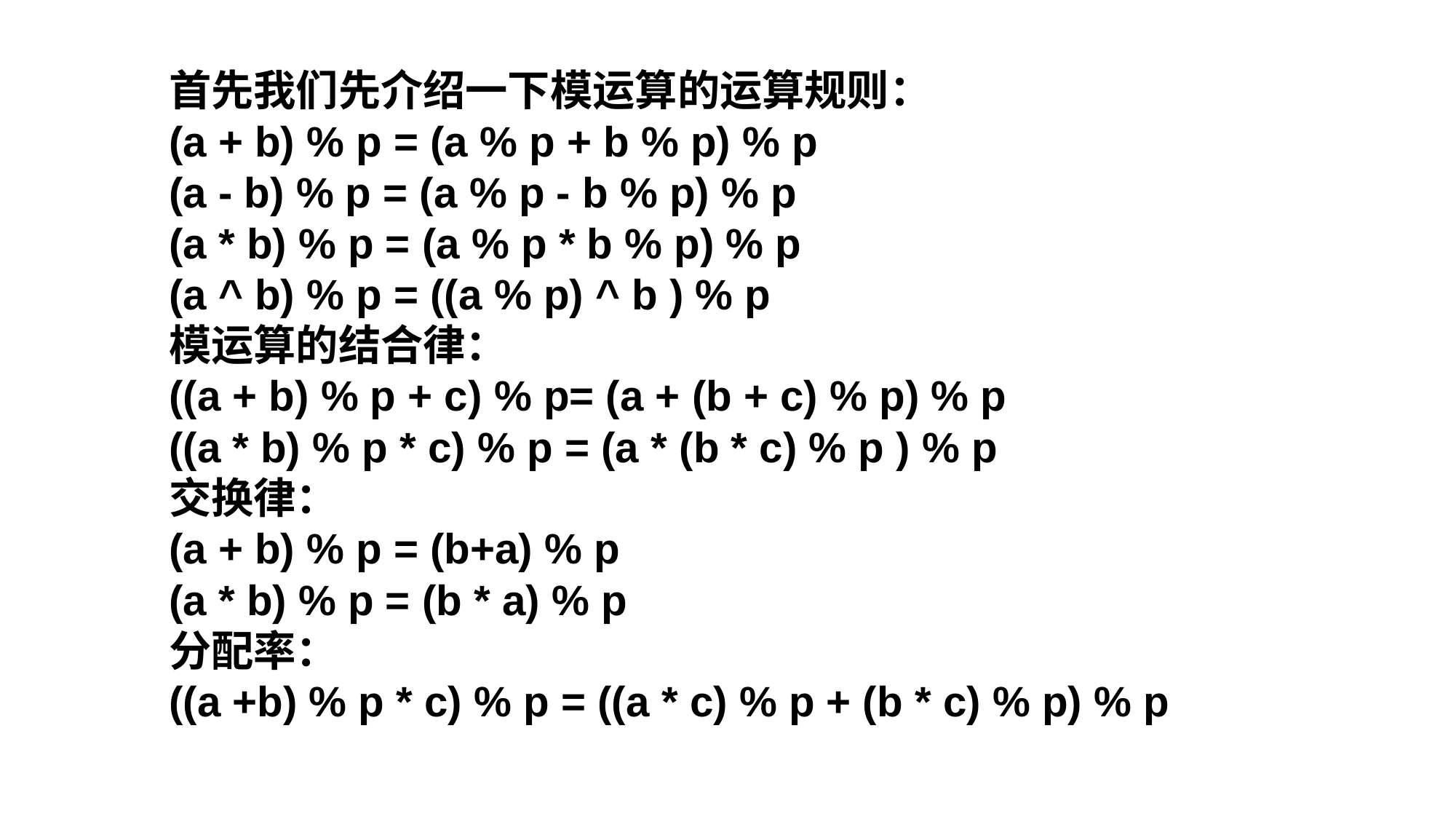

首先我们先介绍一下模运算的运算规则：
(a + b) % p = (a % p + b % p) % p
(a - b) % p = (a % p - b % p) % p
(a * b) % p = (a % p * b % p) % p
(a ^ b) % p = ((a % p) ^ b ) % p
模运算的结合律：
((a + b) % p + c) % p= (a + (b + c) % p) % p
((a * b) % p * c) % p = (a * (b * c) % p ) % p
交换律：
(a + b) % p = (b+a) % p
(a * b) % p = (b * a) % p
分配率：
((a +b) % p * c) % p = ((a * c) % p + (b * c) % p) % p